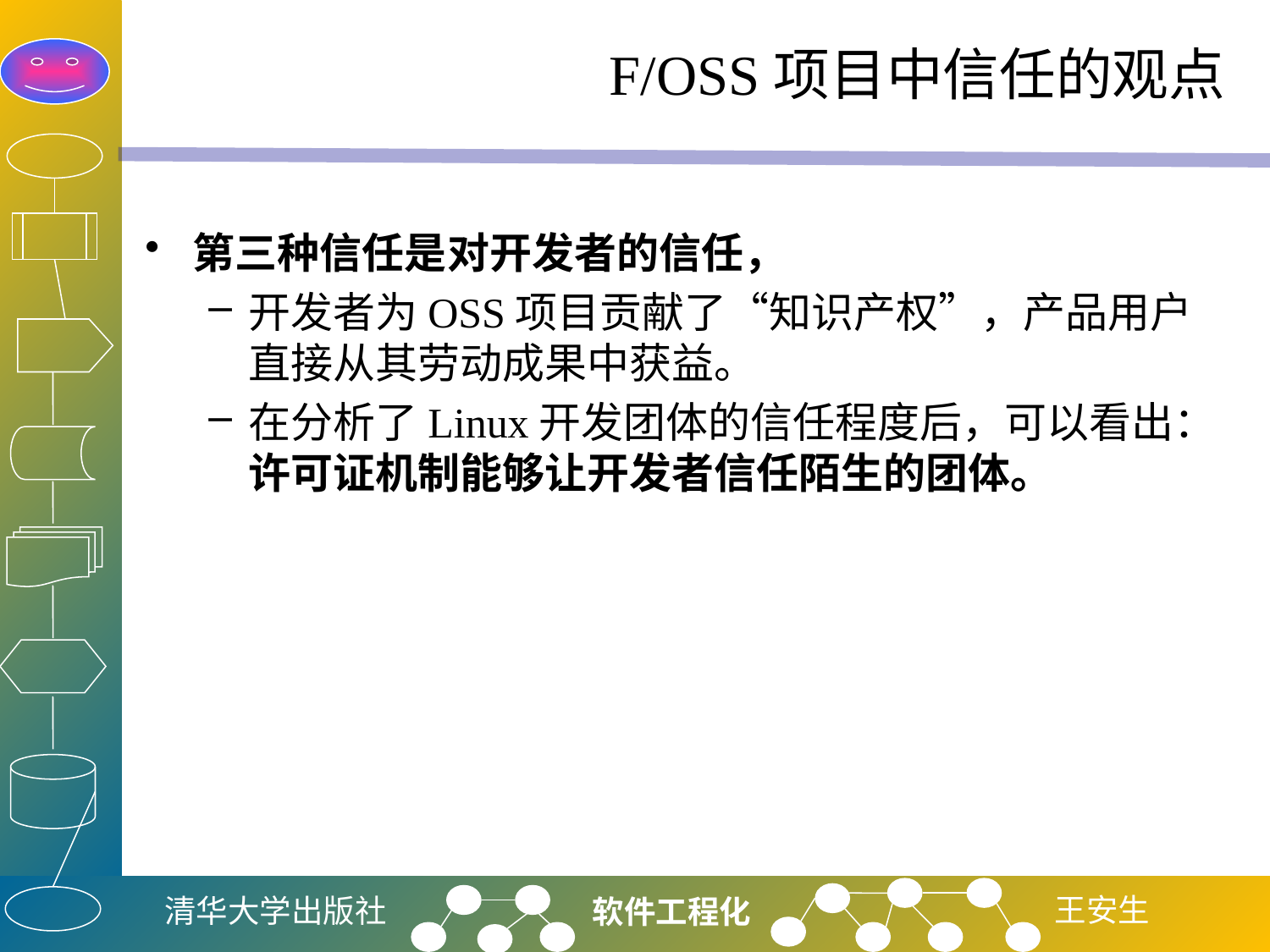

# F/OSS项目中信任的观点
第三种信任是对开发者的信任，
开发者为OSS项目贡献了“知识产权”，产品用户直接从其劳动成果中获益。
在分析了Linux开发团体的信任程度后，可以看出：许可证机制能够让开发者信任陌生的团体。